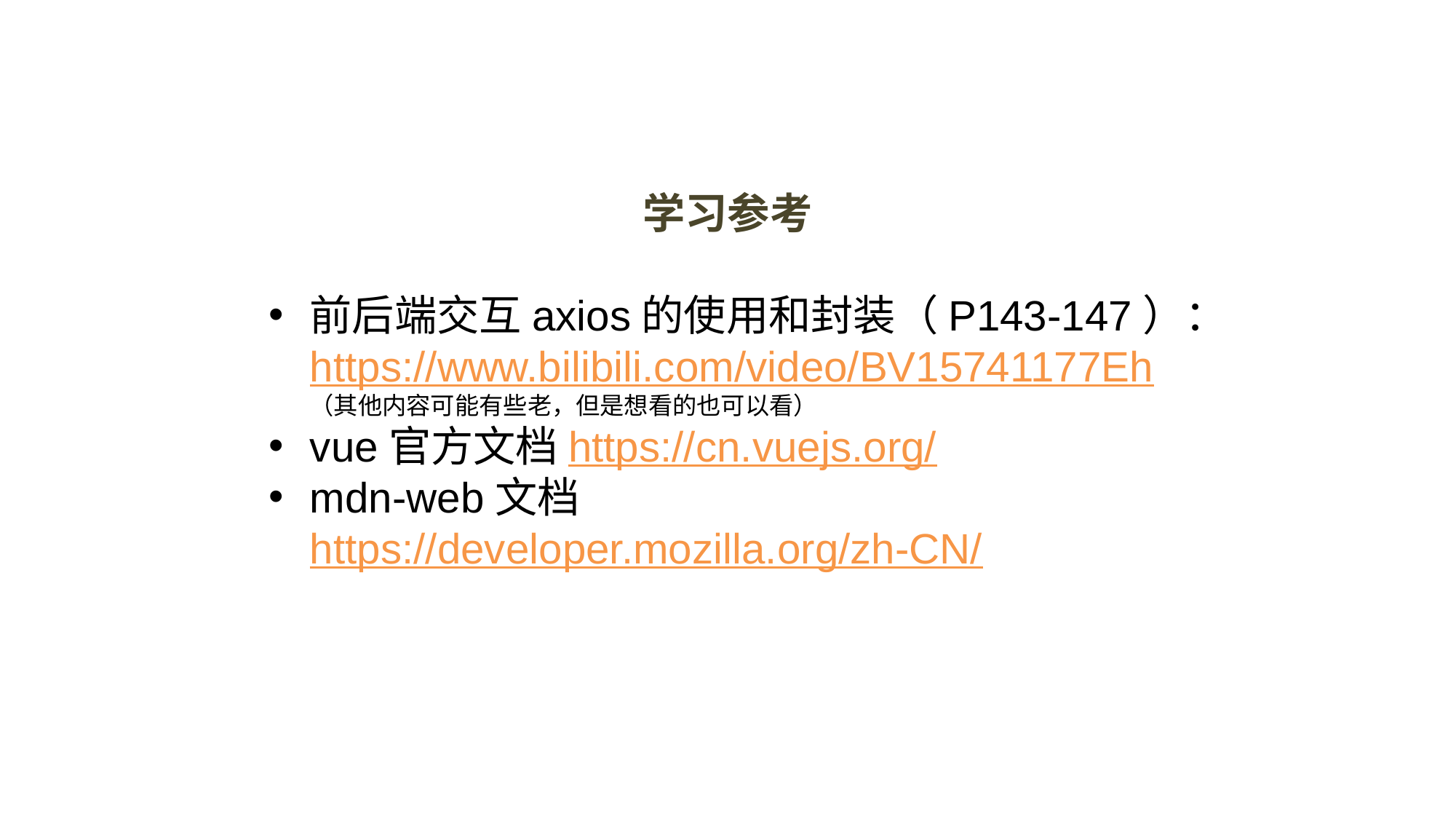

学习参考

前后端交互axios的使用和封装（P143-147）：https://www.bilibili.com/video/BV15741177Eh（其他内容可能有些老，但是想看的也可以看）
vue官方文档https://cn.vuejs.org/
mdn-web文档https://developer.mozilla.org/zh-CN/